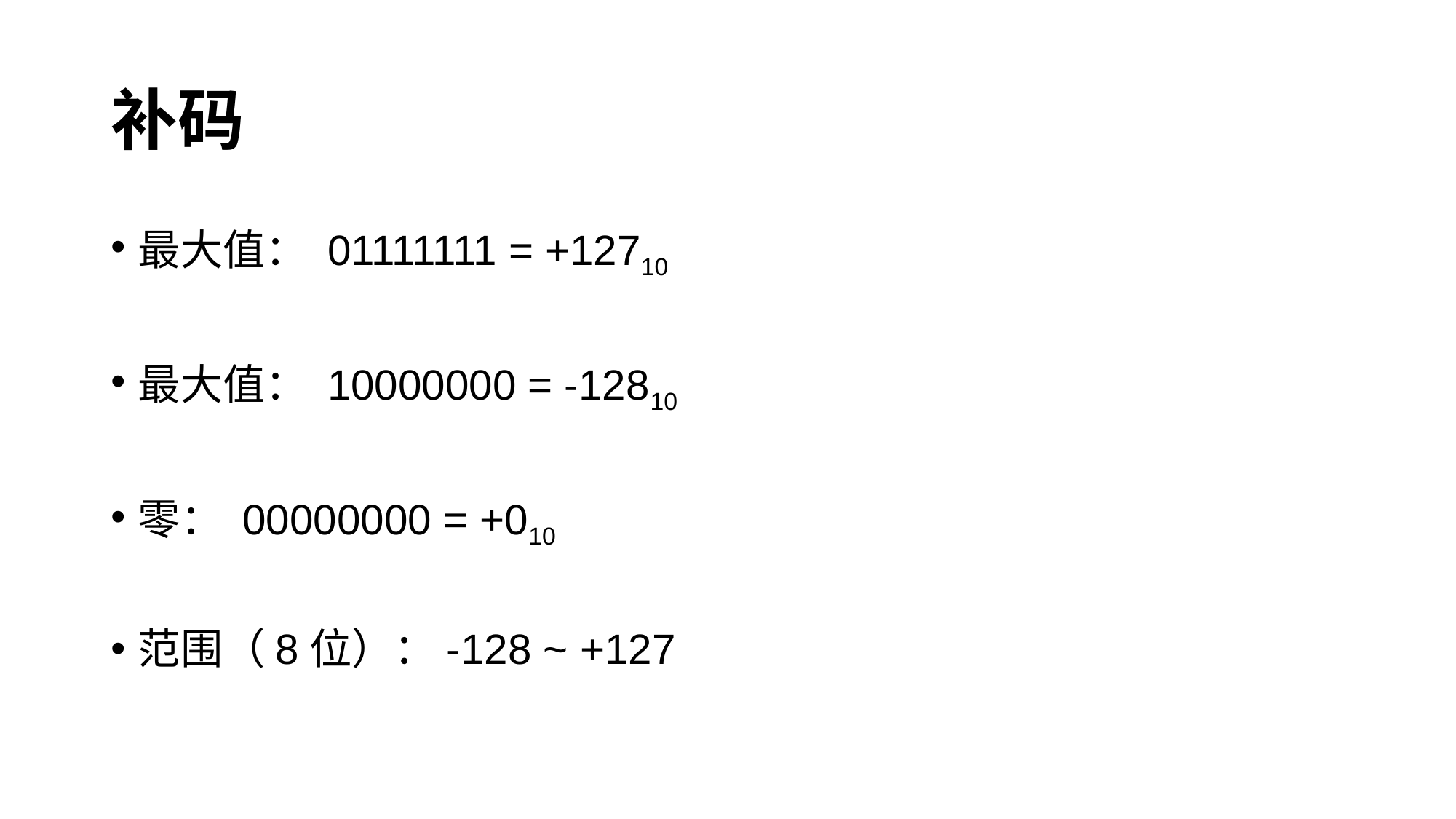

# 补码
最大值： 01111111 = +12710

最大值： 10000000 = -12810

零： 00000000 = +010

范围（8位）：-128 ~ +127